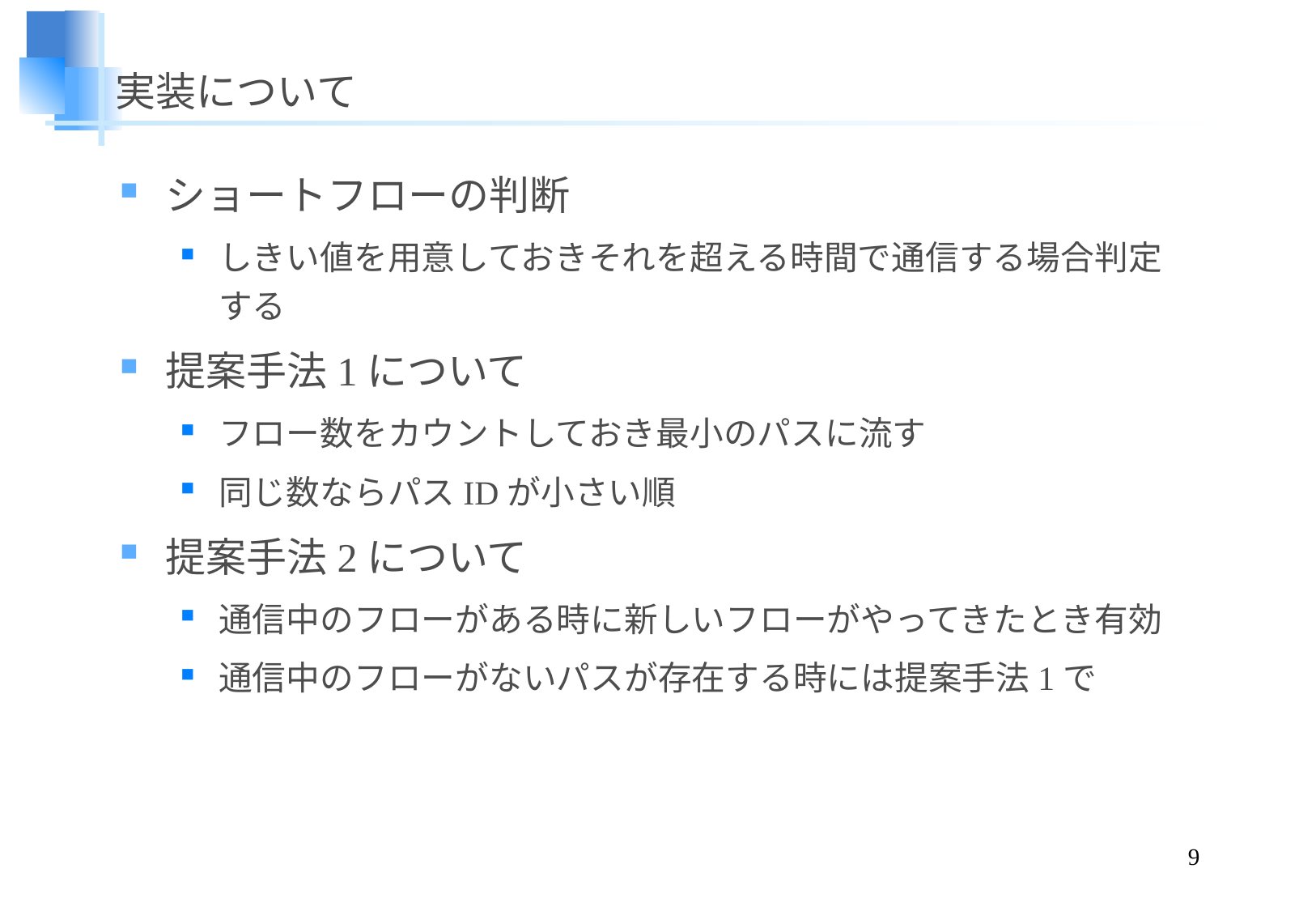

# 実装について
ショートフローの判断
しきい値を用意しておきそれを超える時間で通信する場合判定する
提案手法1について
フロー数をカウントしておき最小のパスに流す
同じ数ならパスIDが小さい順
提案手法2について
通信中のフローがある時に新しいフローがやってきたとき有効
通信中のフローがないパスが存在する時には提案手法1で
9